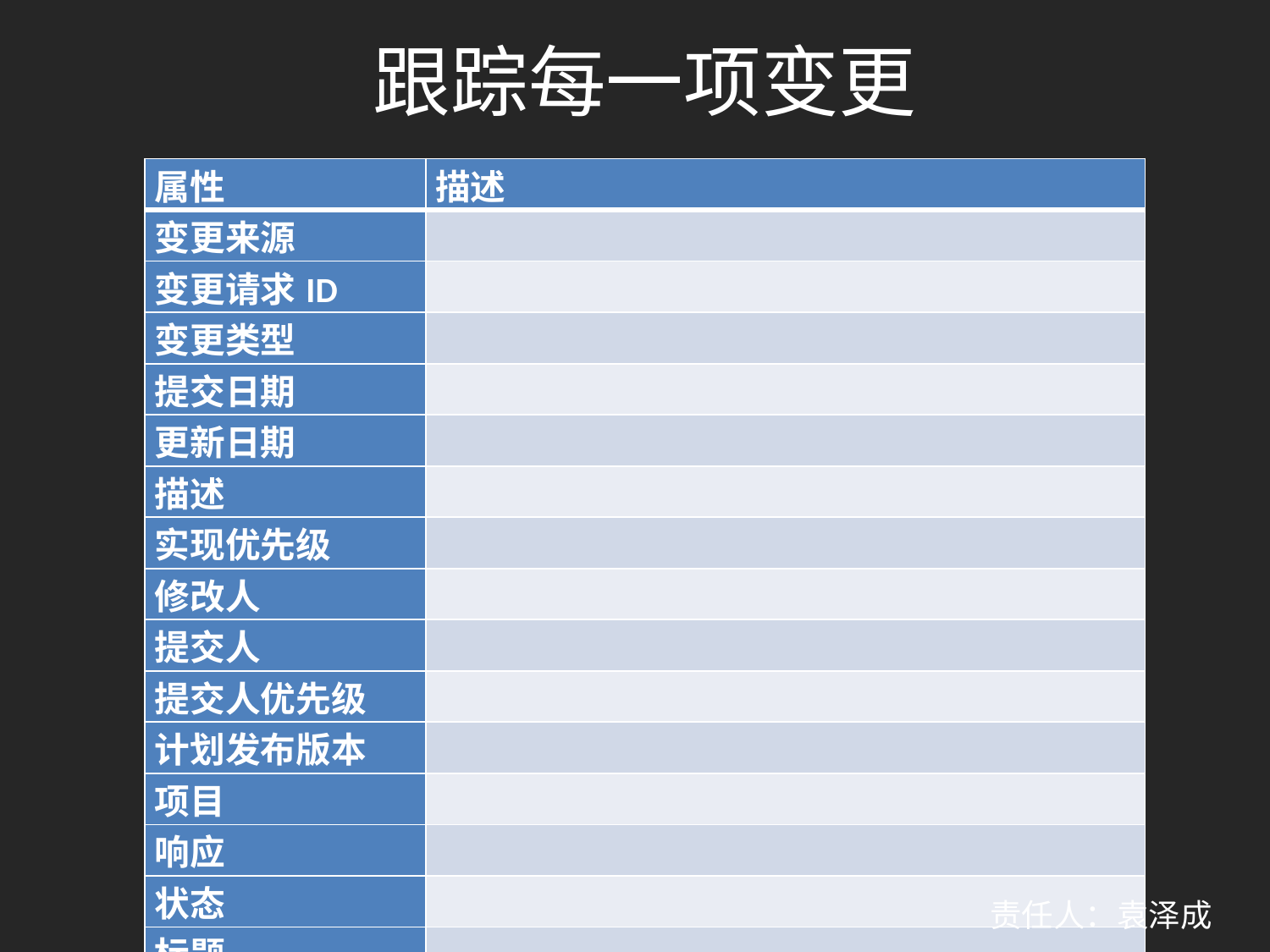

# 跟踪每一项变更
| 属性 | 描述 |
| --- | --- |
| 变更来源 |  |
| 变更请求ID |  |
| 变更类型 |  |
| 提交日期 |  |
| 更新日期 |  |
| 描述 |  |
| 实现优先级 |  |
| 修改人 |  |
| 提交人 |  |
| 提交人优先级 |  |
| 计划发布版本 |  |
| 项目 |  |
| 响应 |  |
| 状态 |  |
| 标题 |  |
| 验证人 |  |
责任人：袁泽成